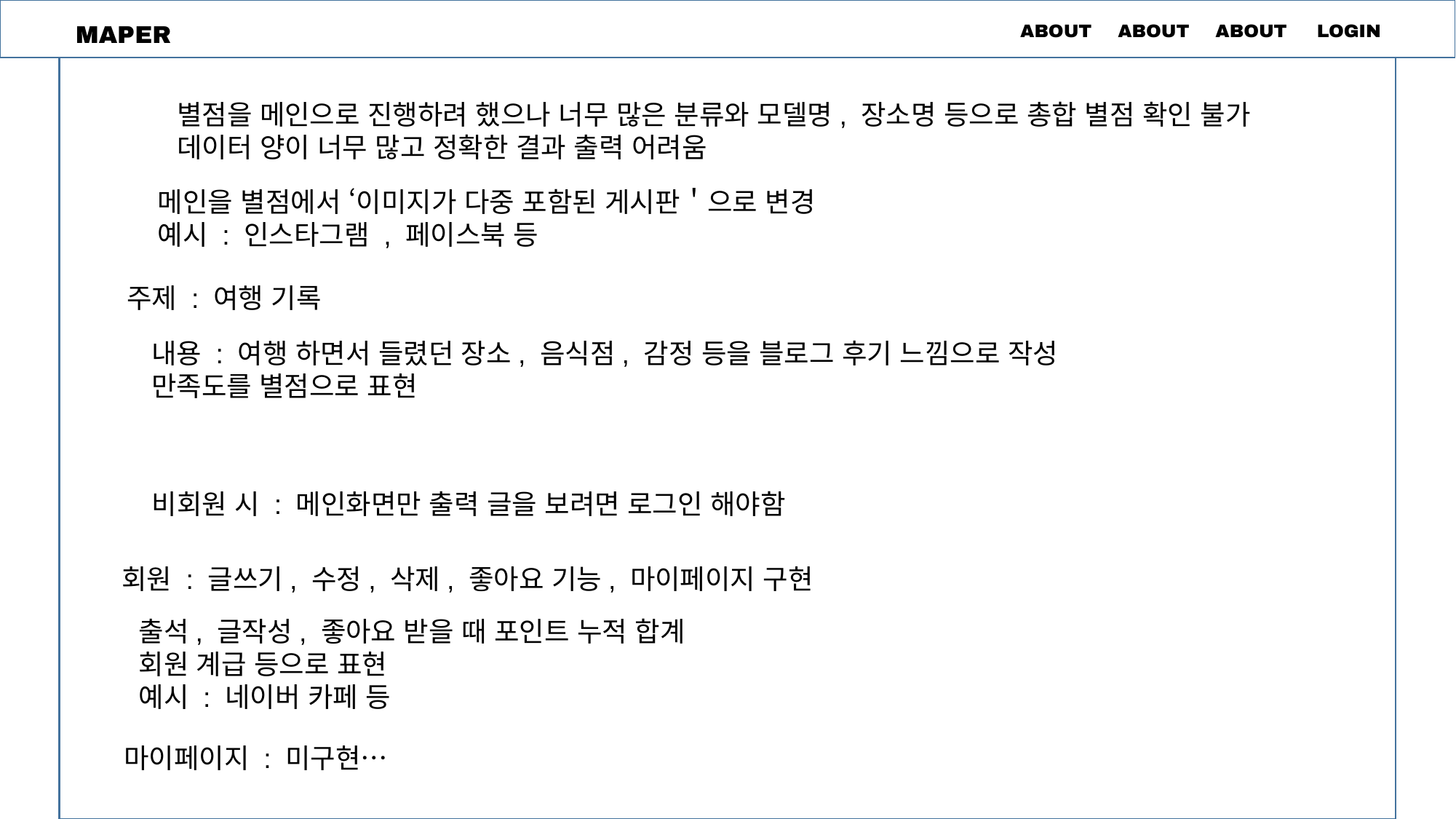

MAPER
ABOUT
ABOUT
ABOUT
LOGIN

별점을 메인으로 진행하려 했으나 너무 많은 분류와 모델명, 장소명 등으로 총합 별점 확인 불가
데이터 양이 너무 많고 정확한 결과 출력 어려움
메인을 별점에서 ‘이미지가 다중 포함된 게시판＇으로 변경
예시 : 인스타그램 , 페이스북 등
주제 : 여행 기록
내용 : 여행 하면서 들렸던 장소, 음식점, 감정 등을 블로그 후기 느낌으로 작성
만족도를 별점으로 표현
비회원 시 : 메인화면만 출력 글을 보려면 로그인 해야함
회원 : 글쓰기, 수정, 삭제, 좋아요 기능, 마이페이지 구현
출석, 글작성, 좋아요 받을 때 포인트 누적 합계
회원 계급 등으로 표현
예시 : 네이버 카페 등
마이페이지 : 미구현…